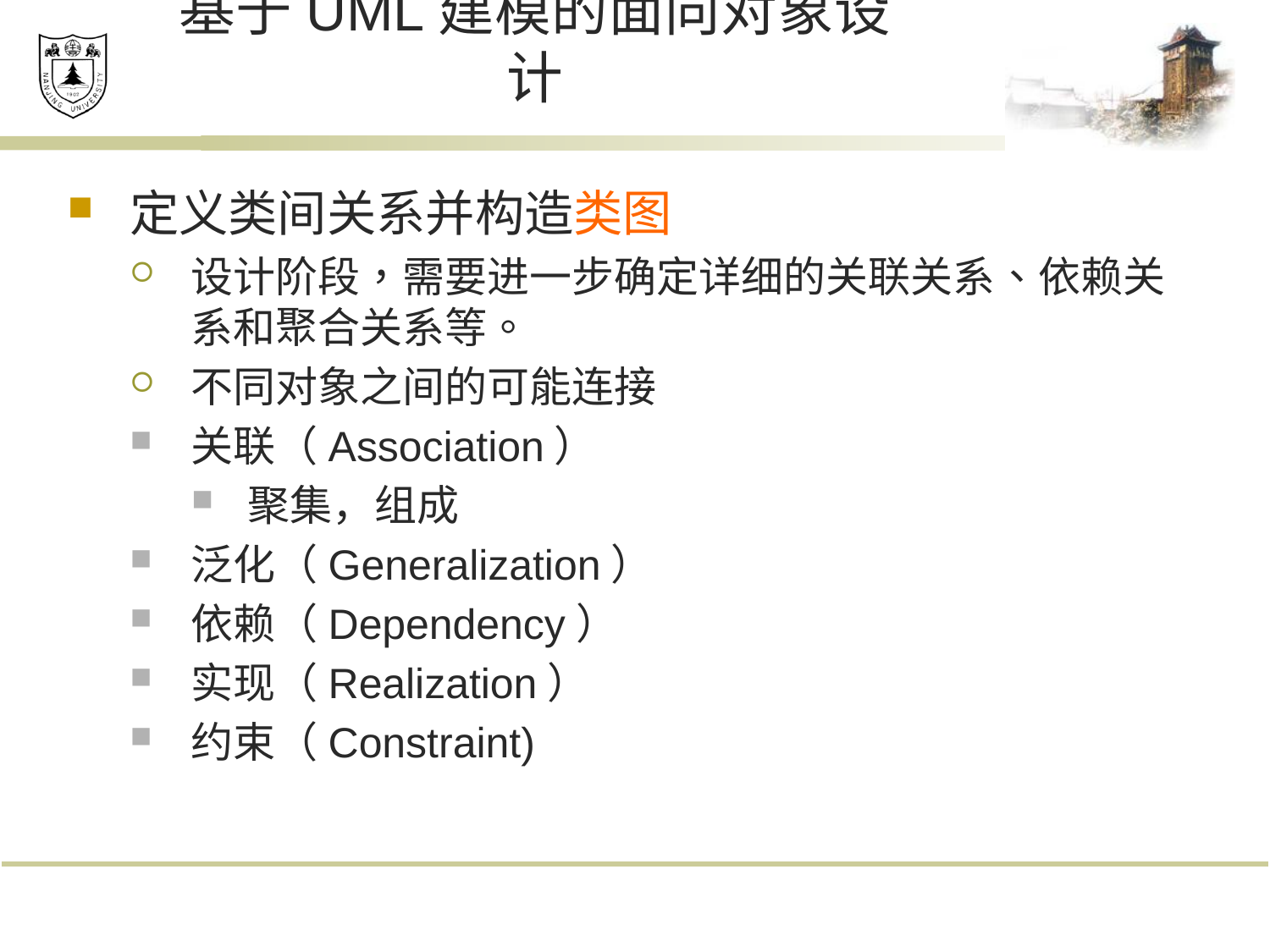

# 基于UML建模的面向对象设计
定义类间关系并构造类图
设计阶段，需要进一步确定详细的关联关系、依赖关系和聚合关系等。
不同对象之间的可能连接
关联（Association）
聚集，组成
泛化（Generalization）
依赖（Dependency）
实现（Realization）
约束（Constraint)